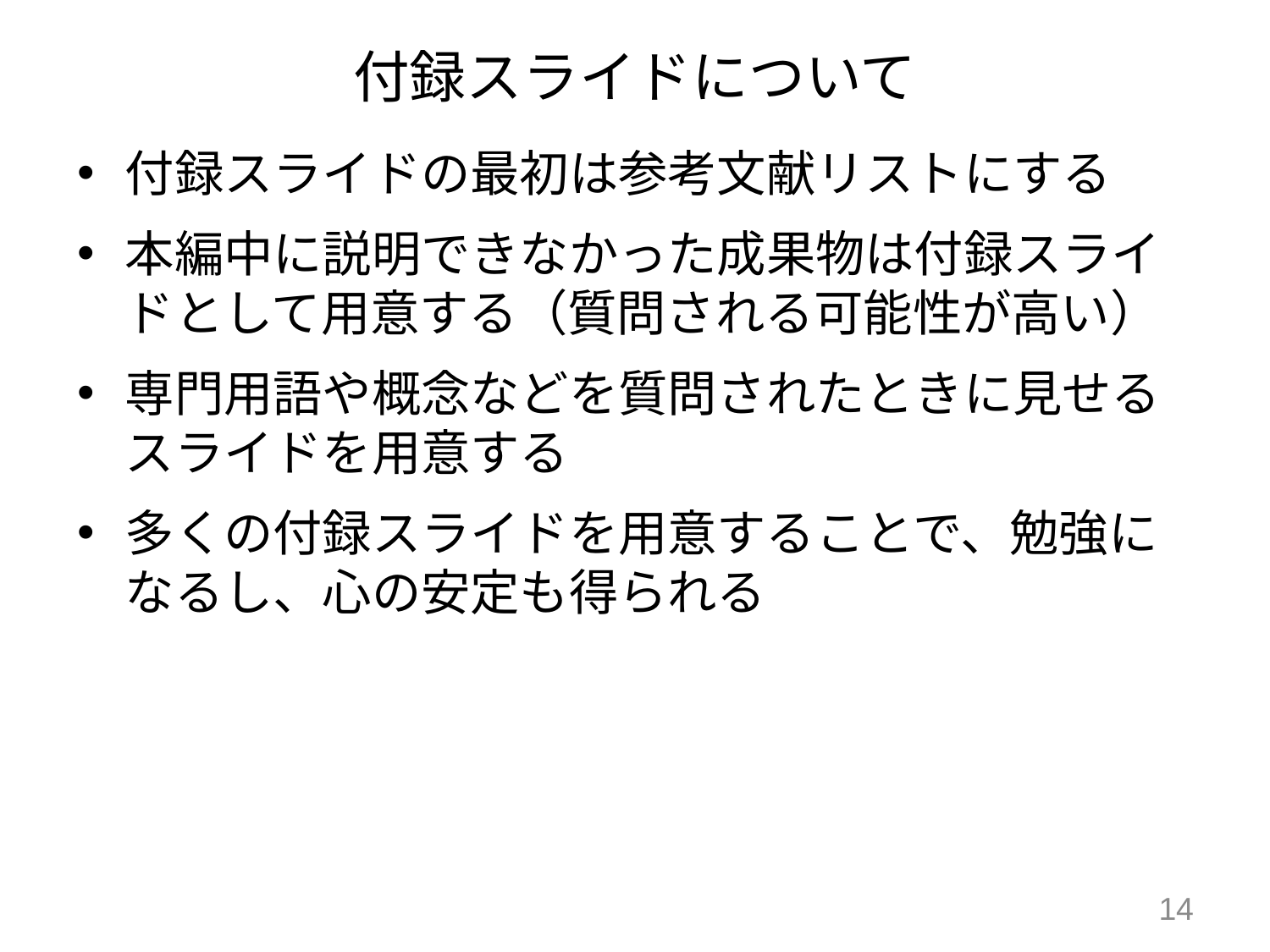

# 付録スライドについて
付録スライドの最初は参考文献リストにする
本編中に説明できなかった成果物は付録スライドとして用意する（質問される可能性が高い）
専門用語や概念などを質問されたときに見せるスライドを用意する
多くの付録スライドを用意することで、勉強になるし、心の安定も得られる
14